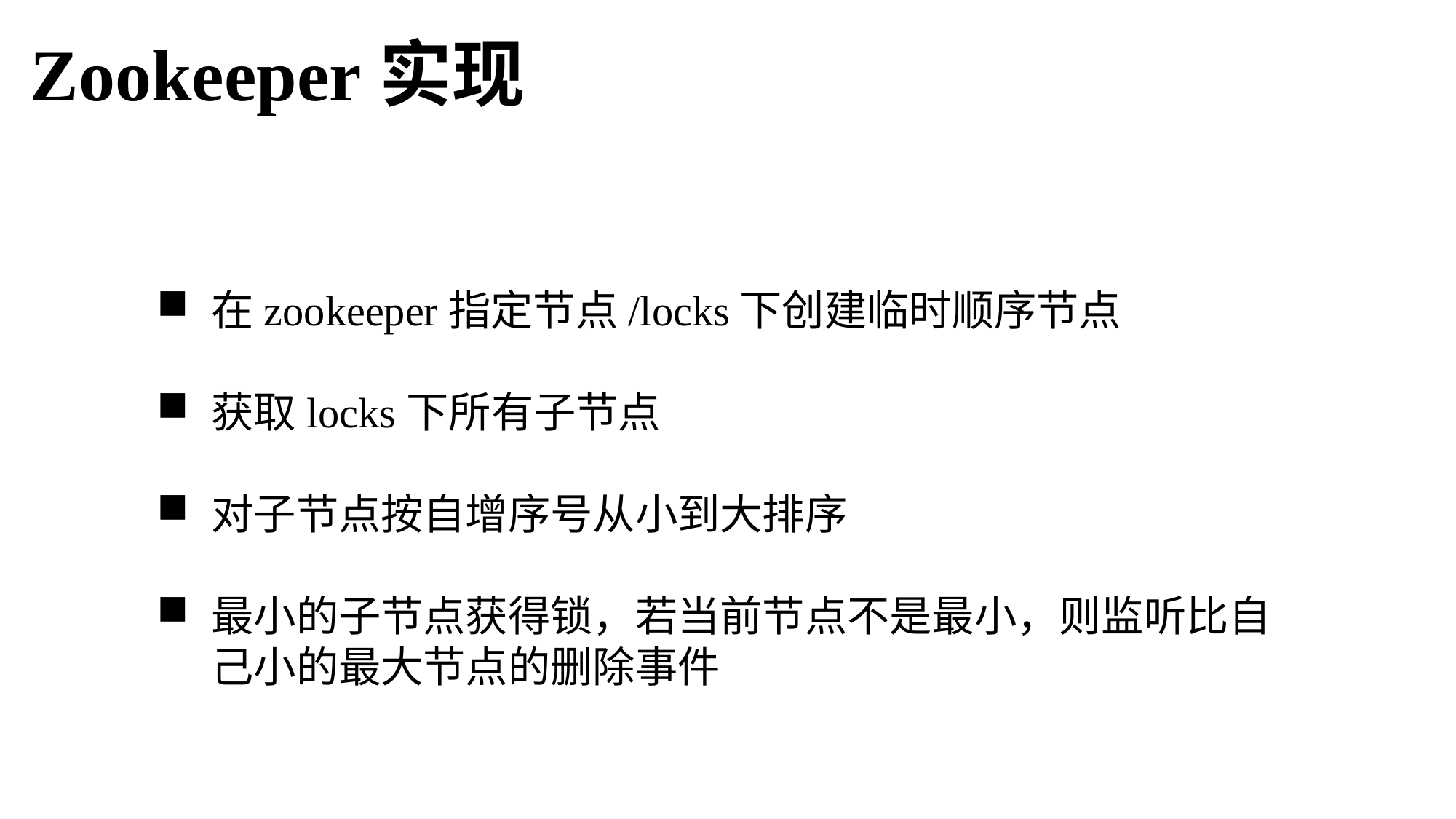

Zookeeper实现
在zookeeper指定节点/locks下创建临时顺序节点

获取locks下所有子节点

对子节点按自增序号从小到大排序

最小的子节点获得锁，若当前节点不是最小，则监听比自己小的最大节点的删除事件